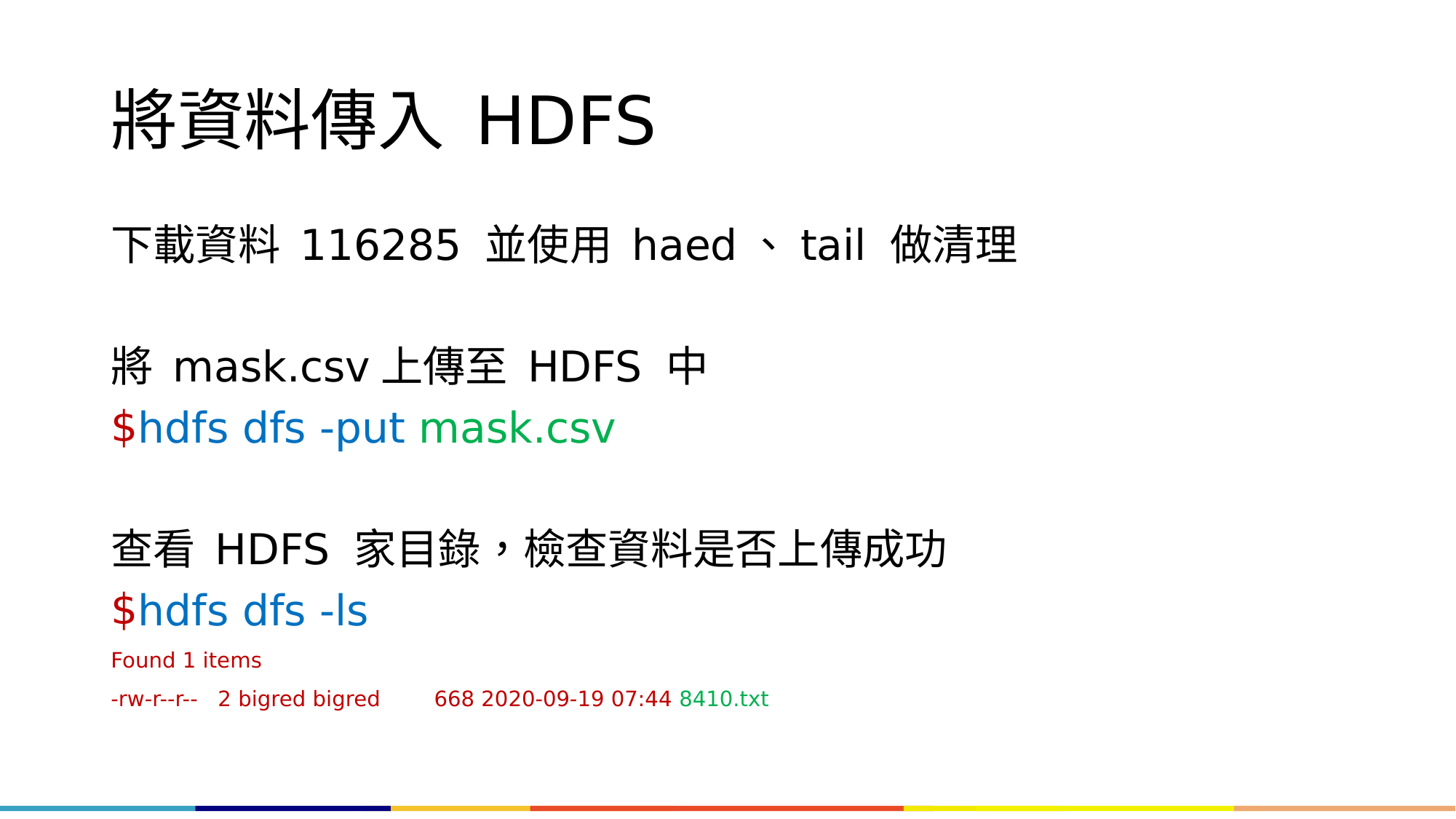

# 將資料傳入 HDFS
下載資料 116285 並使用 haed、tail 做清理

將 mask.csv上傳至 HDFS 中
hdfs dfs -put mask.csv

查看 HDFS 家目錄，檢查資料是否上傳成功
hdfs dfs -ls
Found 1 items
-rw-r--r--   2 bigred bigred        668 2020-09-19 07:44 8410.txt